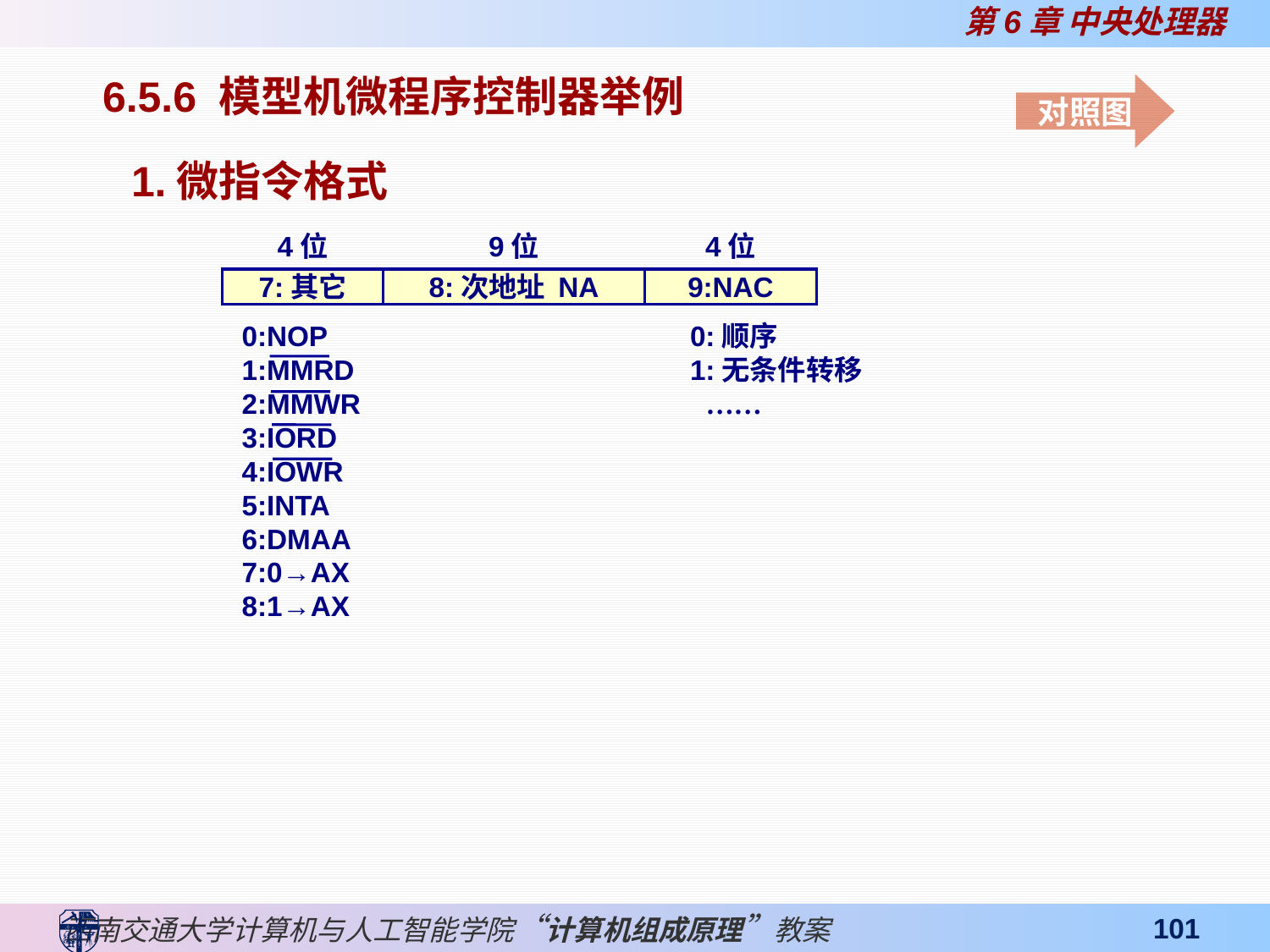

6.5.6 模型机微程序控制器举例
对照图
1.微指令格式
4位
9位
4位
7:其它
8:次地址 NA
9:NAC
0:NOP
1:MMRD
2:MMWR
3:IORD
4:IOWR
5:INTA
6:DMAA
7:0→AX
8:1→AX
0:顺序
1:无条件转移
  ……